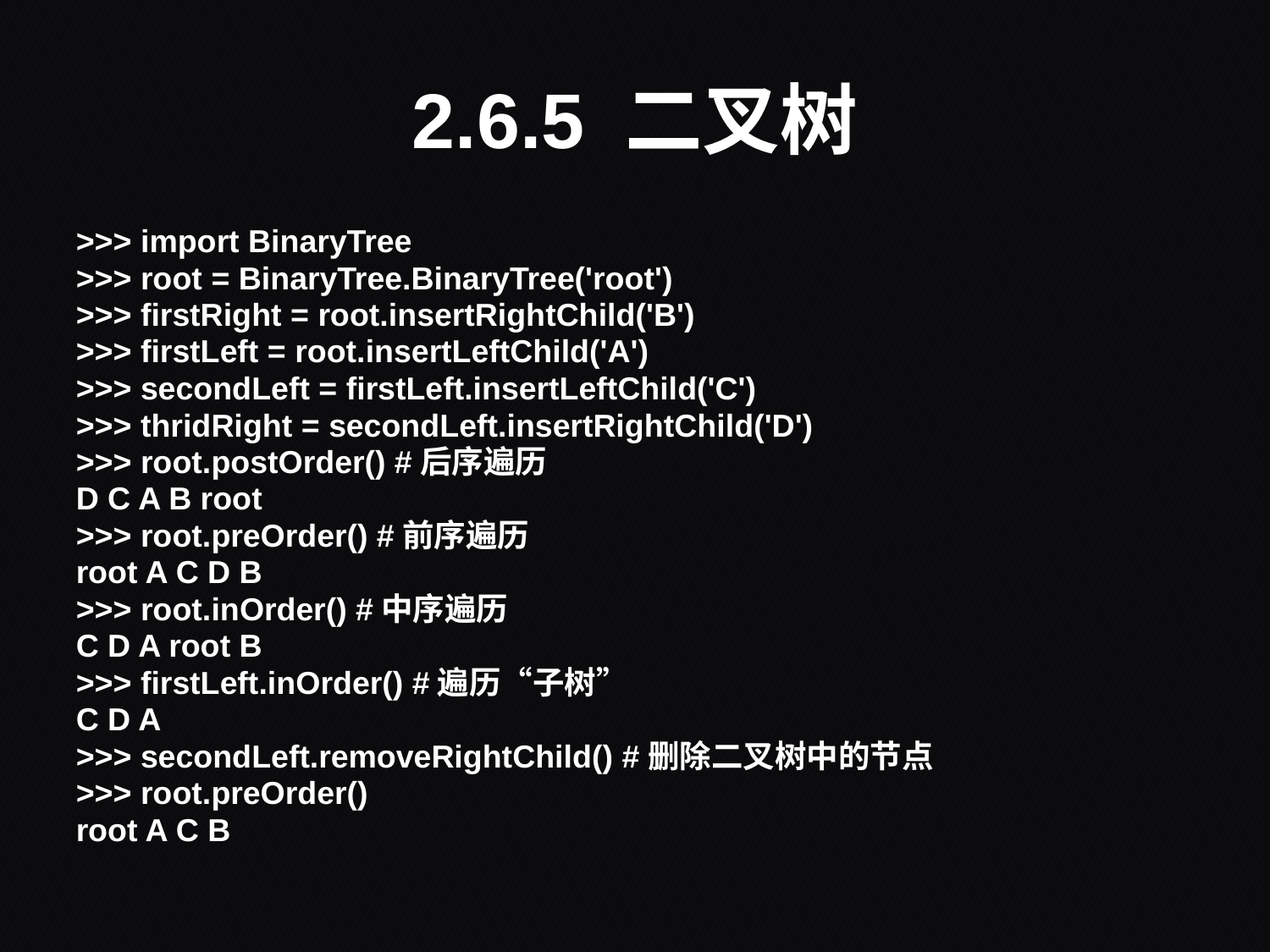

# 2.6.5 二叉树
>>> import BinaryTree
>>> root = BinaryTree.BinaryTree('root')
>>> firstRight = root.insertRightChild('B')
>>> firstLeft = root.insertLeftChild('A')
>>> secondLeft = firstLeft.insertLeftChild('C')
>>> thridRight = secondLeft.insertRightChild('D')
>>> root.postOrder() #后序遍历
D C A B root
>>> root.preOrder() #前序遍历
root A C D B
>>> root.inOrder() #中序遍历
C D A root B
>>> firstLeft.inOrder() #遍历“子树”
C D A
>>> secondLeft.removeRightChild() #删除二叉树中的节点
>>> root.preOrder()
root A C B